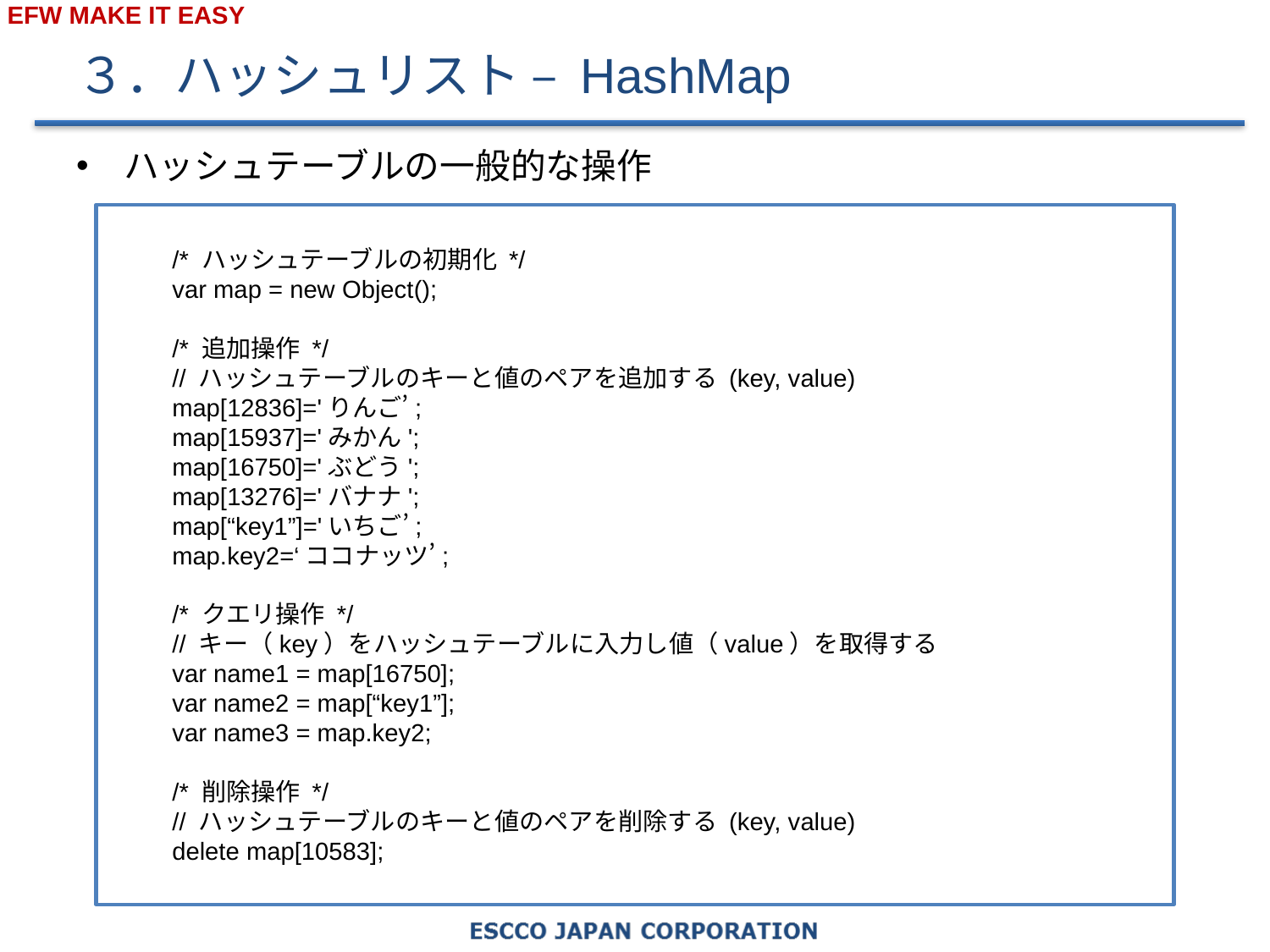

# ３．ハッシュリスト – HashMap
ハッシュテーブルの一般的な操作
/* ハッシュテーブルの初期化 */
var map = new Object();

/* 追加操作 */
// ハッシュテーブルのキーと値のペアを追加する (key, value)
map[12836]='りんご’;
map[15937]='みかん';
map[16750]='ぶどう';
map[13276]='バナナ';
map[“key1”]='いちご’;
map.key2=‘ココナッツ’;

/* クエリ操作 */
// キー（key）をハッシュテーブルに入力し値（value）を取得する
var name1 = map[16750];
var name2 = map[“key1”];
var name3 = map.key2;

/* 削除操作 */
// ハッシュテーブルのキーと値のペアを削除する (key, value)
delete map[10583];